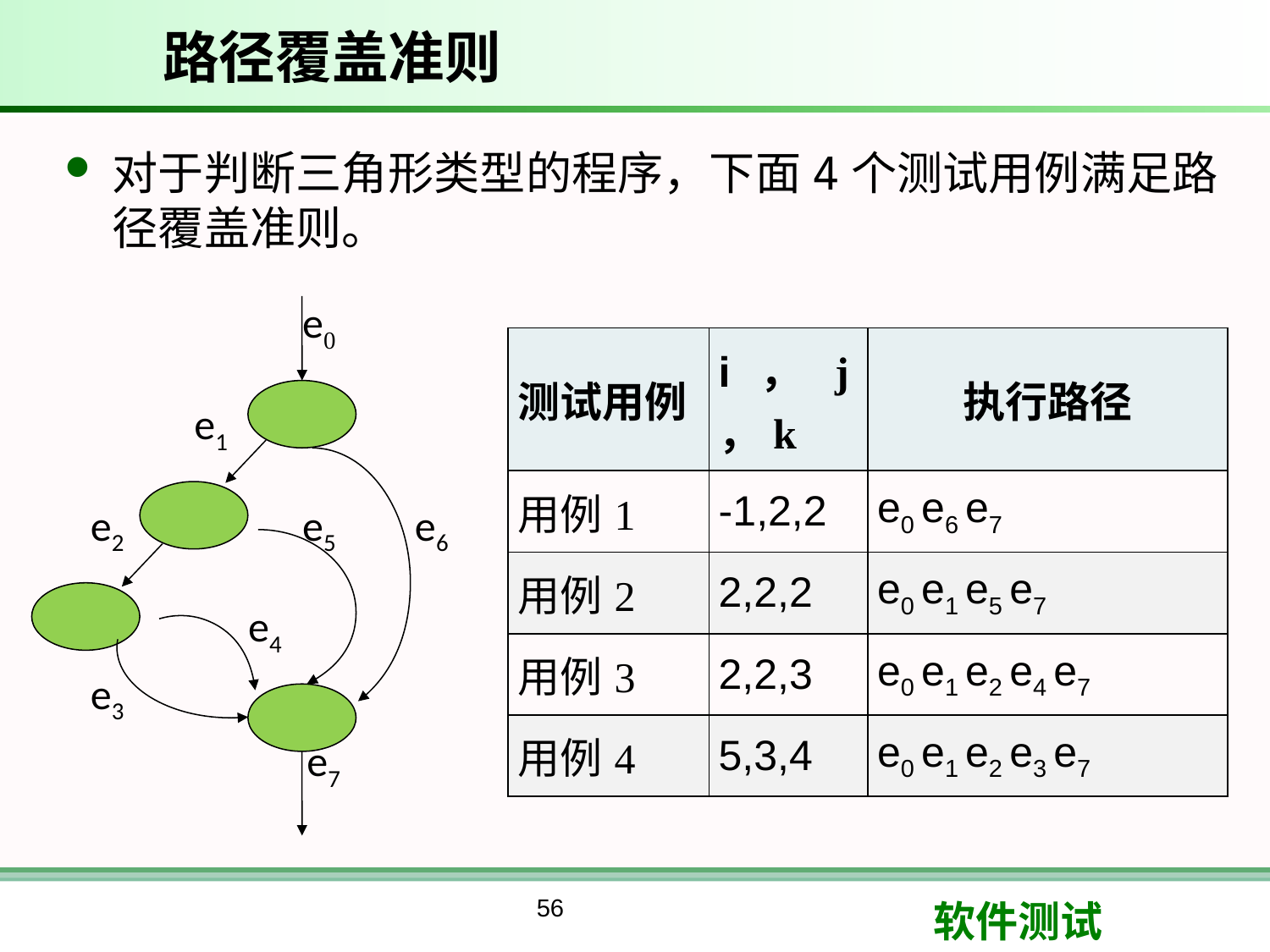

# 路径覆盖准则
对于判断三角形类型的程序，下面4个测试用例满足路径覆盖准则。

e0
e1
e2
e5
e6
e4
e3
e7
| 测试用例 | i，j，k | 执行路径 |
| --- | --- | --- |
| 用例1 | -1,2,2 | e0 e6 e7 |
| 用例2 | 2,2,2 | e0 e1 e5 e7 |
| 用例3 | 2,2,3 | e0 e1 e2 e4 e7 |
| 用例4 | 5,3,4 | e0 e1 e2 e3 e7 |
56